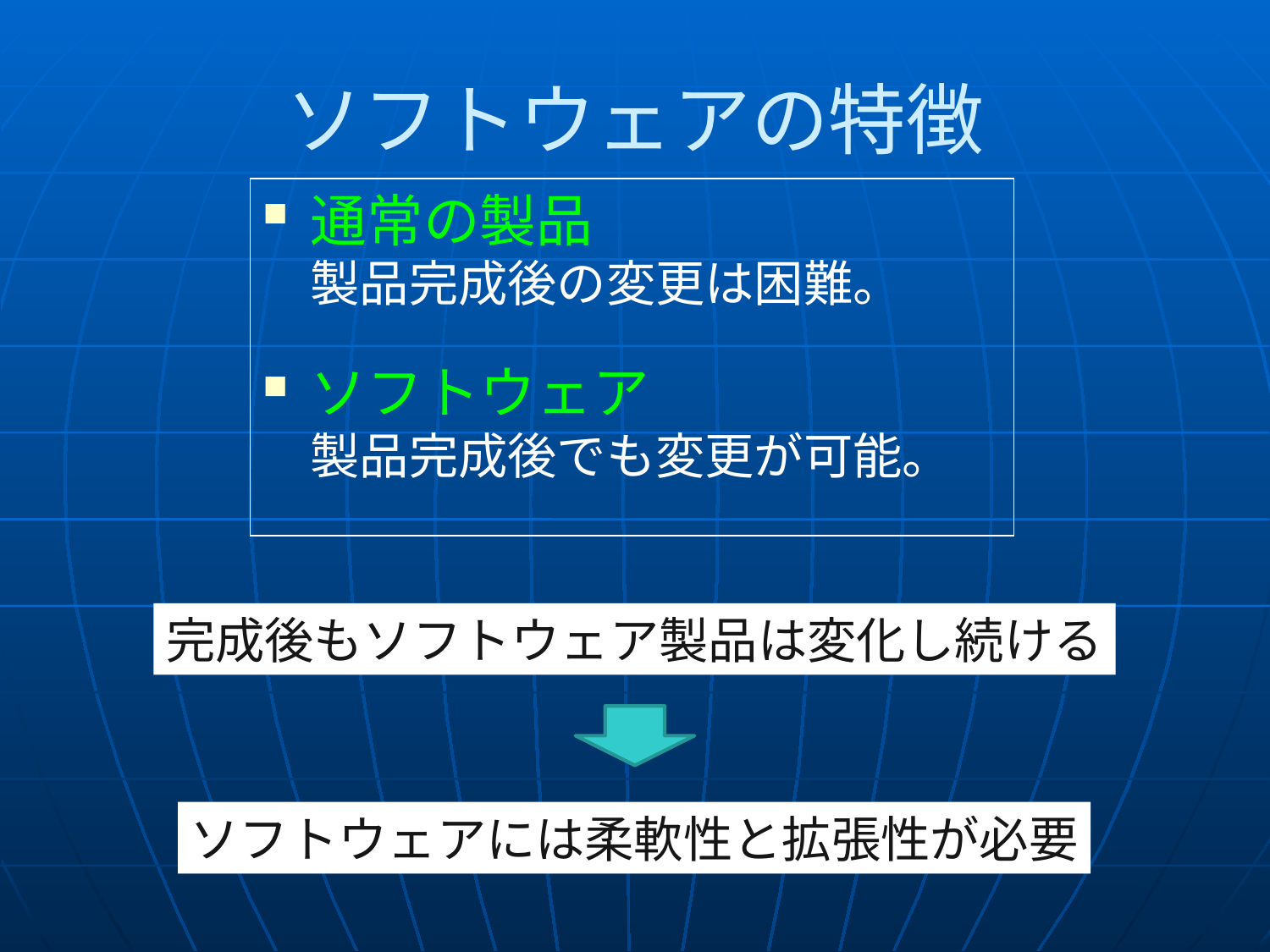

# ソフトウェアの特徴
通常の製品
製品完成後の変更は困難。
ソフトウェア
製品完成後でも変更が可能。
完成後もソフトウェア製品は変化し続ける

ソフトウェアには柔軟性と拡張性が必要